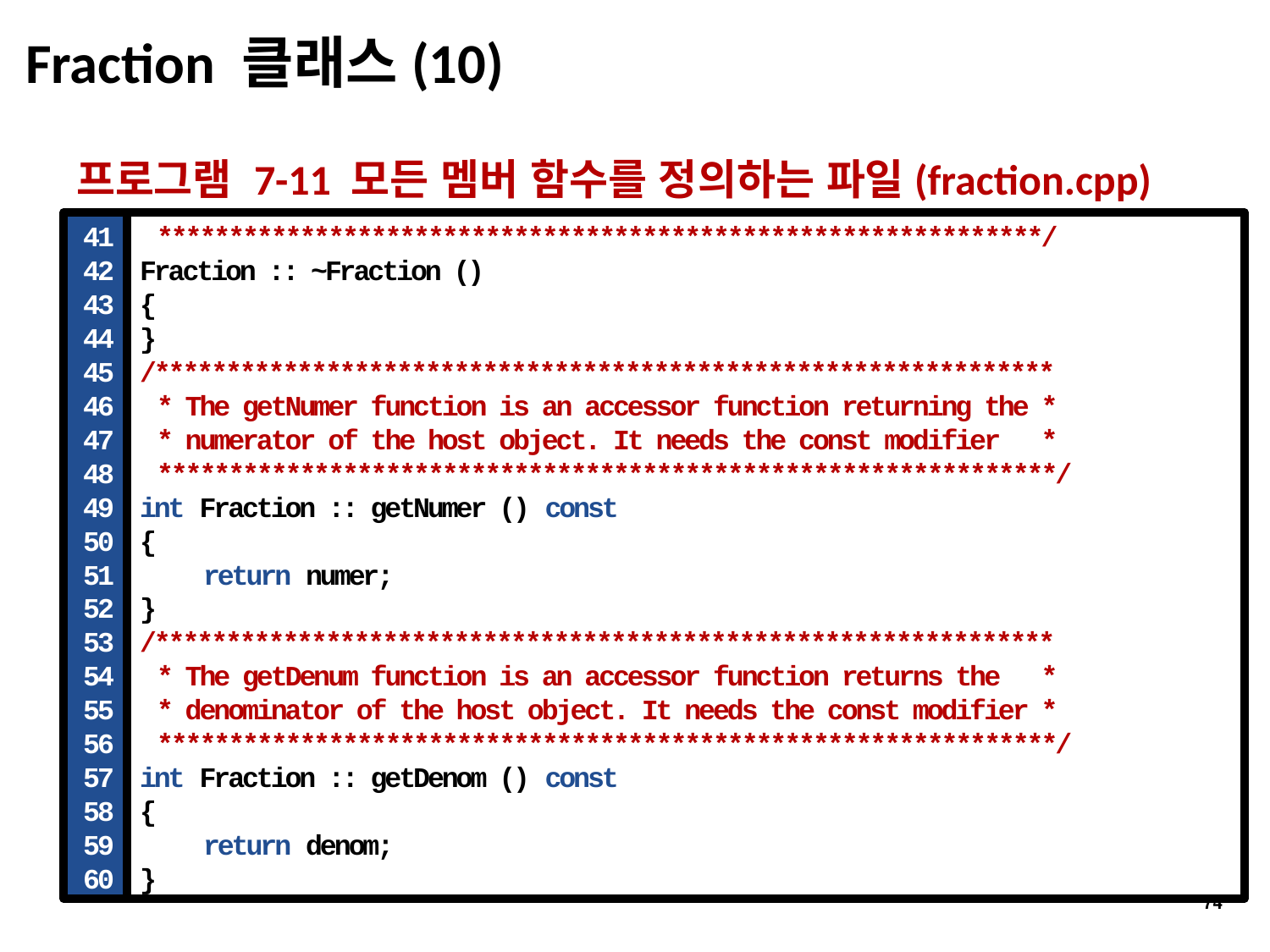

# Fraction 클래스(10)
프로그램 7-11 모든 멤버 함수를 정의하는 파일(fraction.cpp)
41
42
43
44
45
46
47
48
49
50
51
52
53
54
55
56
57
58
59
60
 **************************************************************/
Fraction :: ~Fraction ()
{
}
/***************************************************************
 * The getNumer function is an accessor function returning the *
 * numerator of the host object. It needs the const modifier   *
 ***************************************************************/
int Fraction :: getNumer () const
{
return numer;
}
/***************************************************************
 * The getDenum function is an accessor function returns the   *
 * denominator of the host object. It needs the const modifier *
 ***************************************************************/
int Fraction :: getDenom () const
{
return denom;
}